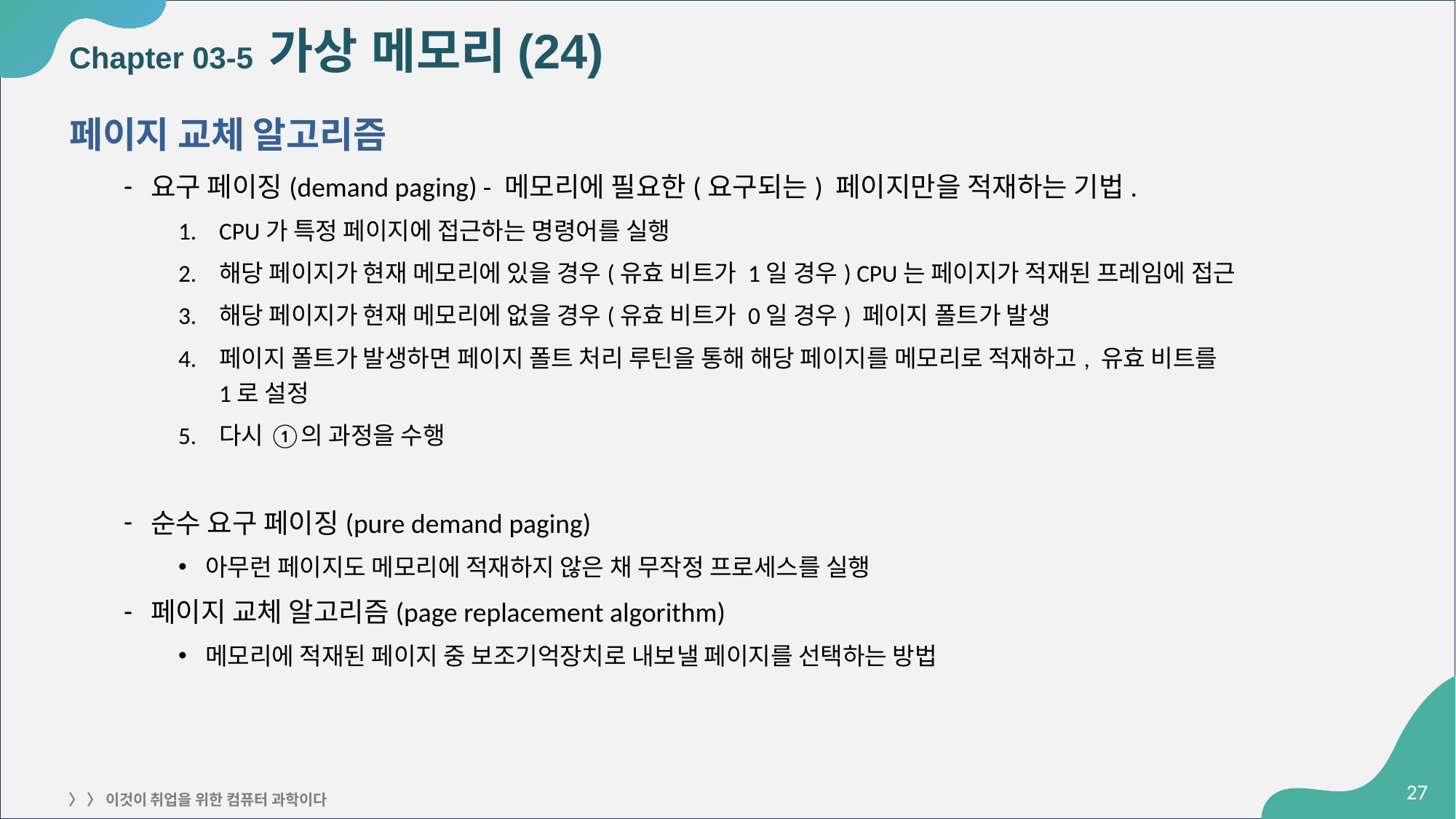

# Chapter 03-5 가상 메모리(24)
페이지 교체 알고리즘
요구 페이징(demand paging) - 메모리에 필요한(요구되는) 페이지만을 적재하는 기법.
CPU가 특정 페이지에 접근하는 명령어를 실행
해당 페이지가 현재 메모리에 있을 경우(유효 비트가 1일 경우) CPU는 페이지가 적재된 프레임에 접근
해당 페이지가 현재 메모리에 없을 경우(유효 비트가 0일 경우) 페이지 폴트가 발생
페이지 폴트가 발생하면 페이지 폴트 처리 루틴을 통해 해당 페이지를 메모리로 적재하고, 유효 비트를
1로 설정
다시 ①의 과정을 수행

순수 요구 페이징(pure demand paging)
아무런 페이지도 메모리에 적재하지 않은 채 무작정 프로세스를 실행
페이지 교체 알고리즘(page replacement algorithm)
메모리에 적재된 페이지 중 보조기억장치로 내보낼 페이지를 선택하는 방법
27
〉 〉 이것이 취업을 위한 컴퓨터 과학이다